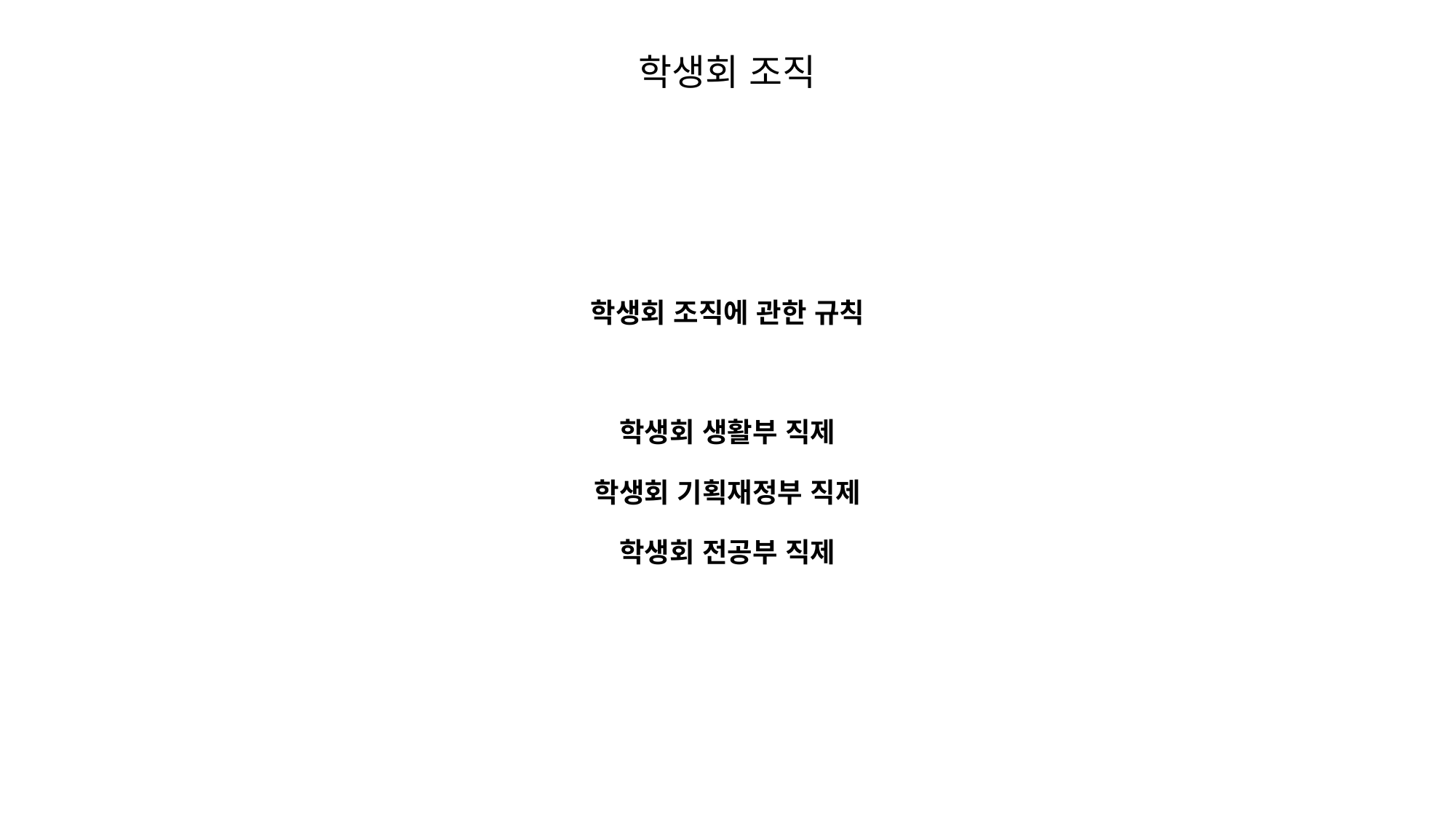

학생회 조직
학생회 조직에 관한 규칙
학생회 생활부 직제
학생회 기획재정부 직제
학생회 전공부 직제